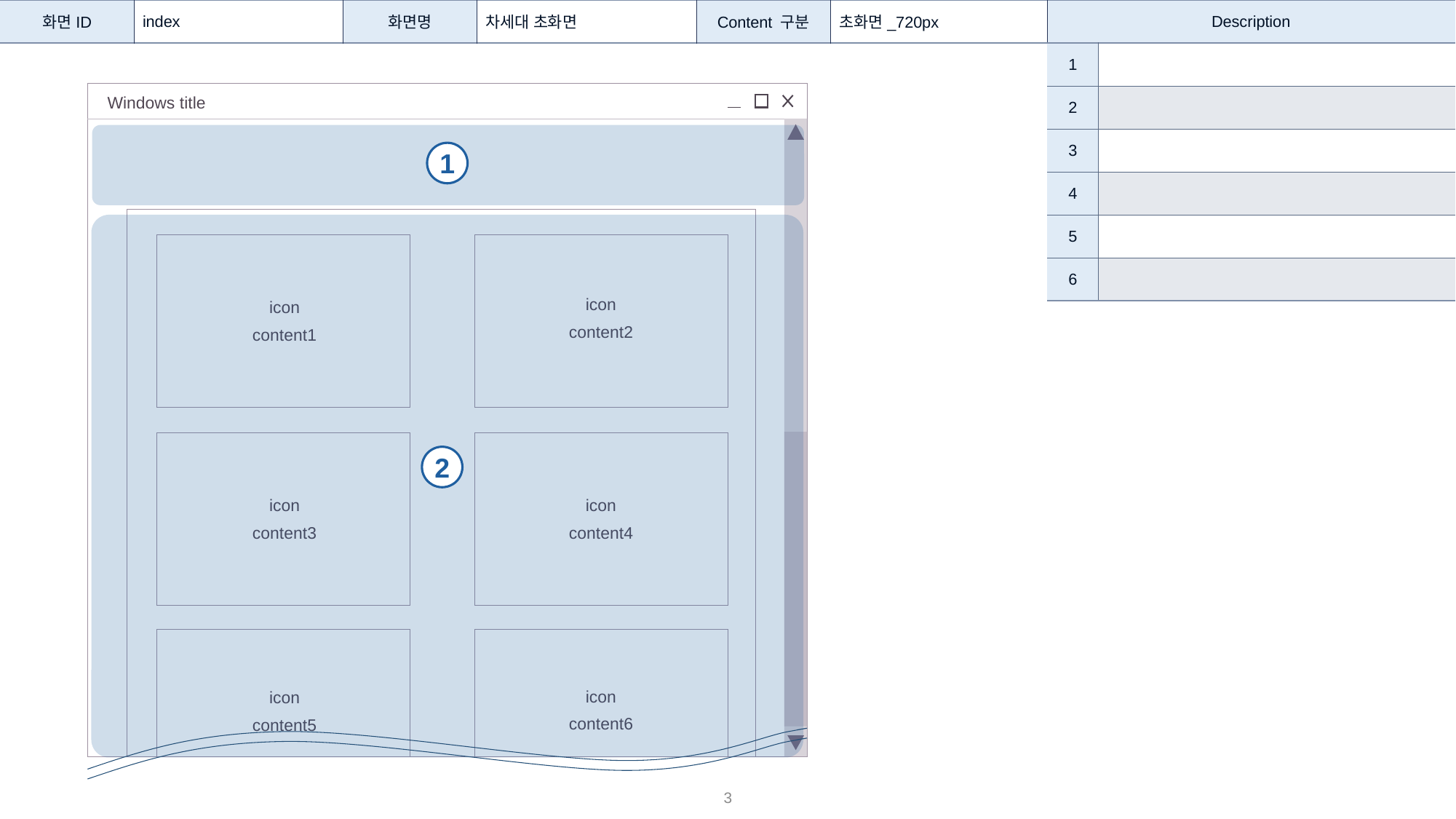

| 화면ID | index | 화면명 | 차세대 초화면 | Content 구분 | 초화면\_720px | Description |
| --- | --- | --- | --- | --- | --- | --- |
| 1 |  |
| --- | --- |
| 2 |  |
| 3 |  |
| 4 |  |
| 5 |  |
| 6 |  |

Windows title

1

icon
content2
icon
content1

2
icon
content4
icon
content3

icon
content6
icon
content5

3